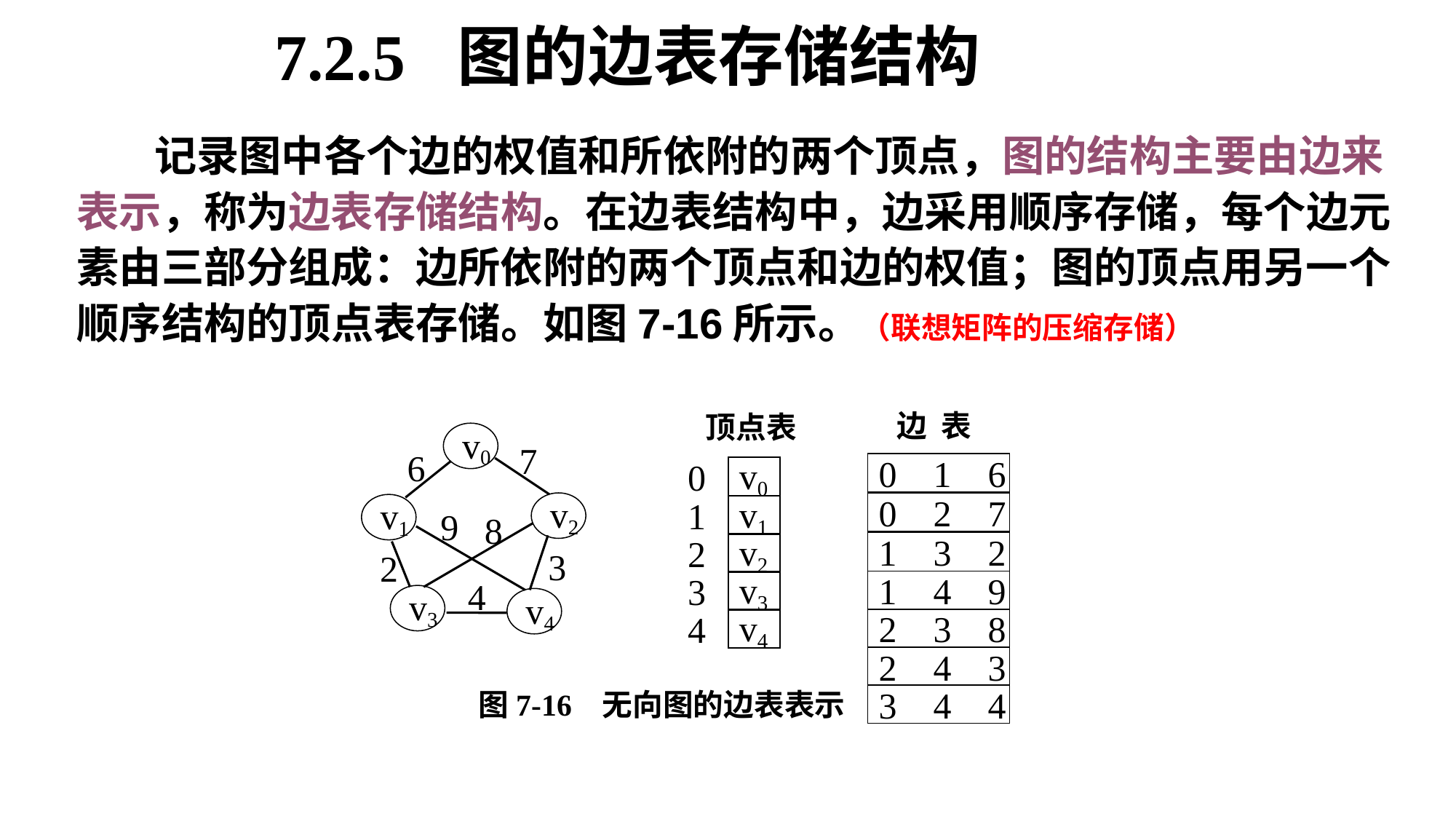

# 7.2.5  图的边表存储结构
       记录图中各个边的权值和所依附的两个顶点，图的结构主要由边来表示，称为边表存储结构。在边表结构中，边采用顺序存储，每个边元素由三部分组成：边所依附的两个顶点和边的权值；图的顶点用另一个顺序结构的顶点表存储。如图7-16所示。（联想矩阵的压缩存储）
边  表
0    1    6
0    2    7
1    3    2
1    4    9
2    3    8
2    4    3
3    4    4
顶点表
0
1
2
3
4
v0
v1
v2
v3
v4
v0
7

6

v2
v1
9

8

3

2
4

v3
v4
图7-16   无向图的边表表示